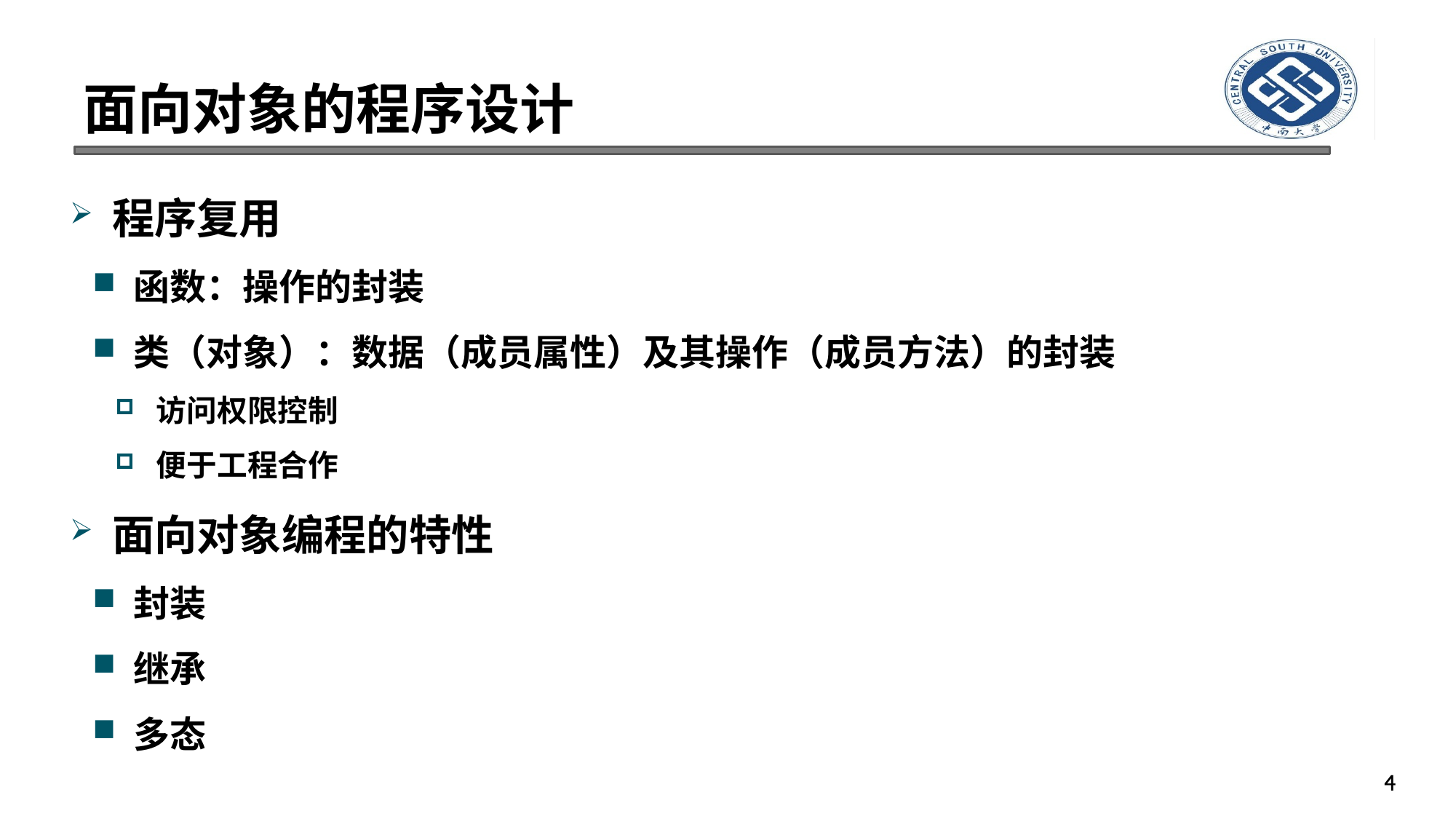

# 面向对象的程序设计
程序复用
函数：操作的封装
类（对象）：数据（成员属性）及其操作（成员方法）的封装
访问权限控制
便于工程合作
面向对象编程的特性
封装
继承
多态
4